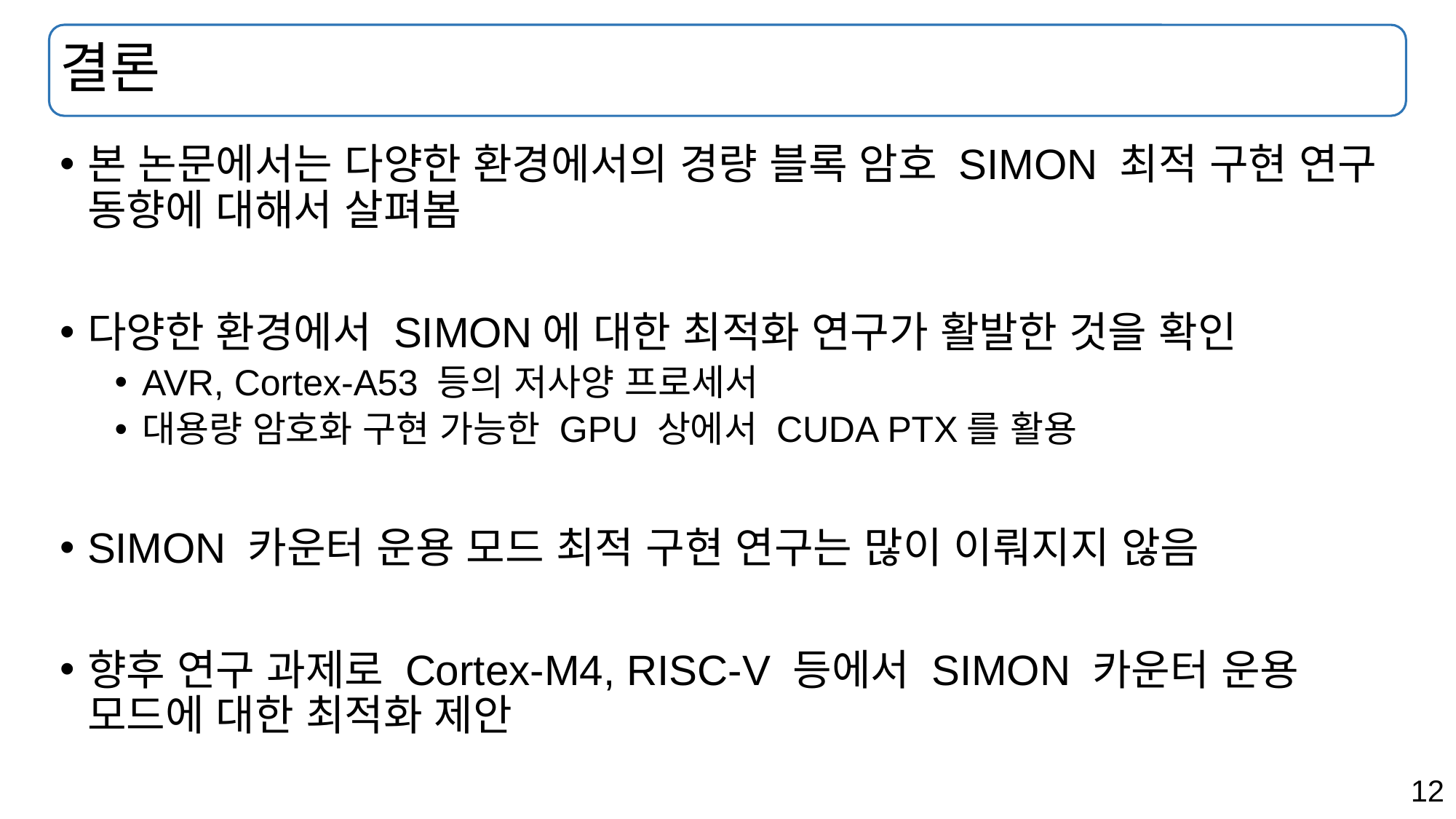

# 결론
본 논문에서는 다양한 환경에서의 경량 블록 암호 SIMON 최적 구현 연구 동향에 대해서 살펴봄

다양한 환경에서 SIMON에 대한 최적화 연구가 활발한 것을 확인
AVR, Cortex-A53 등의 저사양 프로세서
대용량 암호화 구현 가능한 GPU 상에서 CUDA PTX를 활용

SIMON 카운터 운용 모드 최적 구현 연구는 많이 이뤄지지 않음

향후 연구 과제로 Cortex-M4, RISC-V 등에서 SIMON 카운터 운용 모드에 대한 최적화 제안